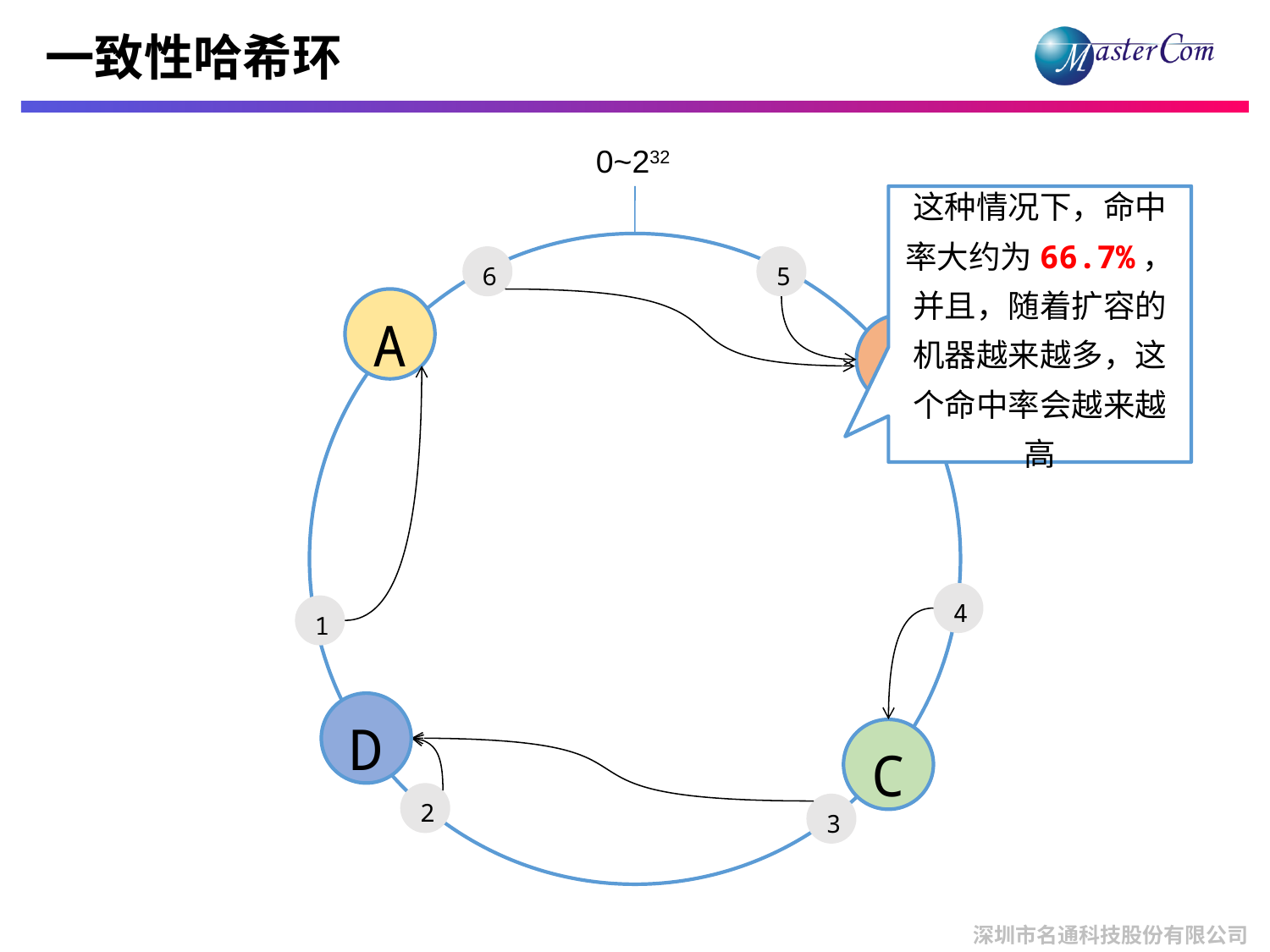

# 一致性哈希环
0~232
这种情况下，命中率大约为66.7%，并且，随着扩容的机器越来越多，这个命中率会越来越高

6
5
A
B
4
1
D
C
2
3